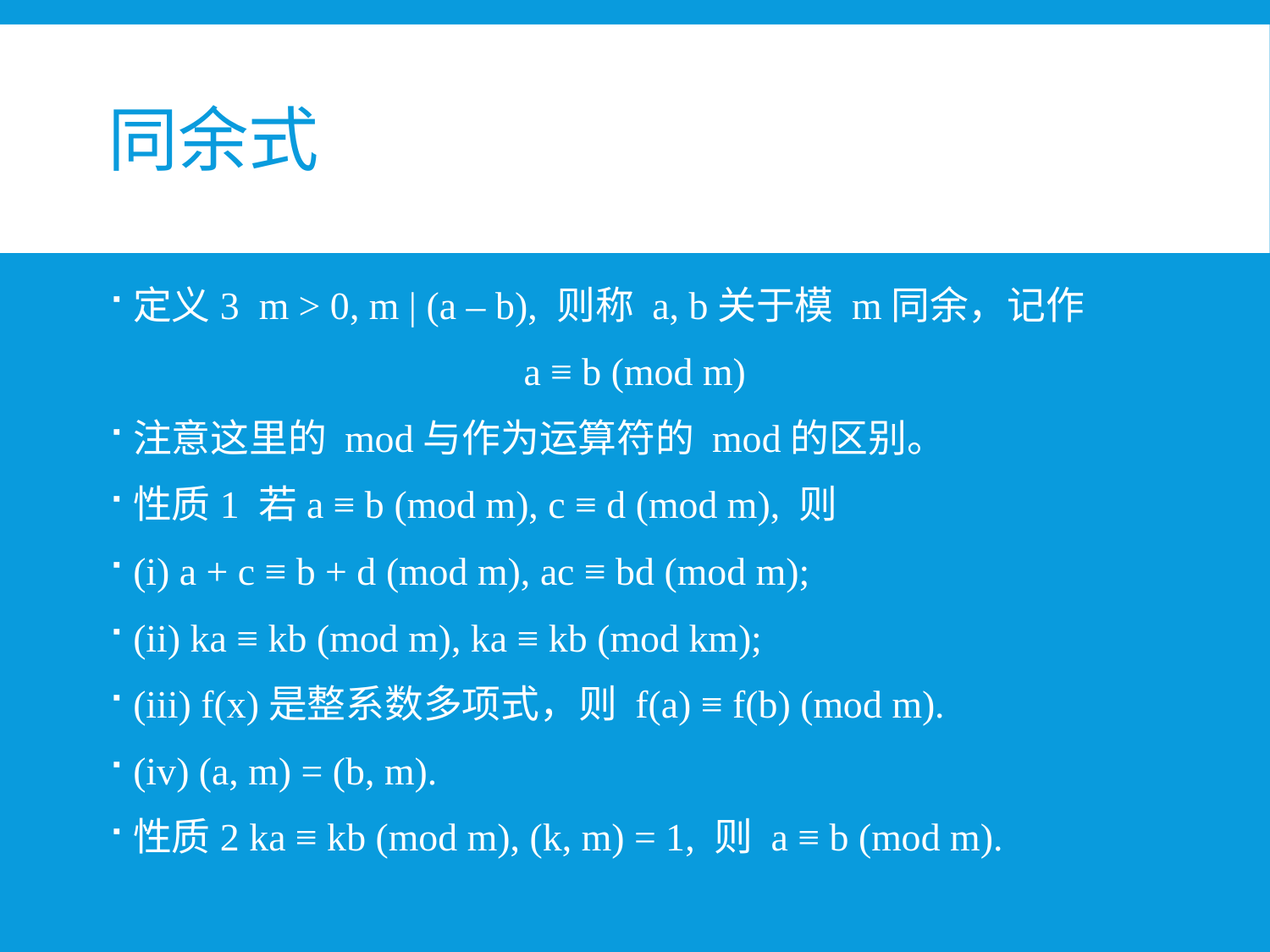

# 同余式
定义3  m > 0, m | (a – b), 则称 a, b关于模 m同余，记作
a ≡ b (mod m)
注意这里的 mod与作为运算符的 mod的区别。
性质1 若a ≡ b (mod m), c ≡ d (mod m), 则
(i) a + c ≡ b + d (mod m), ac ≡ bd (mod m);
(ii) ka ≡ kb (mod m), ka ≡ kb (mod km);
(iii) f(x)是整系数多项式，则 f(a) ≡ f(b) (mod m).
(iv) (a, m) = (b, m).
性质2 ka ≡ kb (mod m), (k, m) = 1, 则 a ≡ b (mod m).